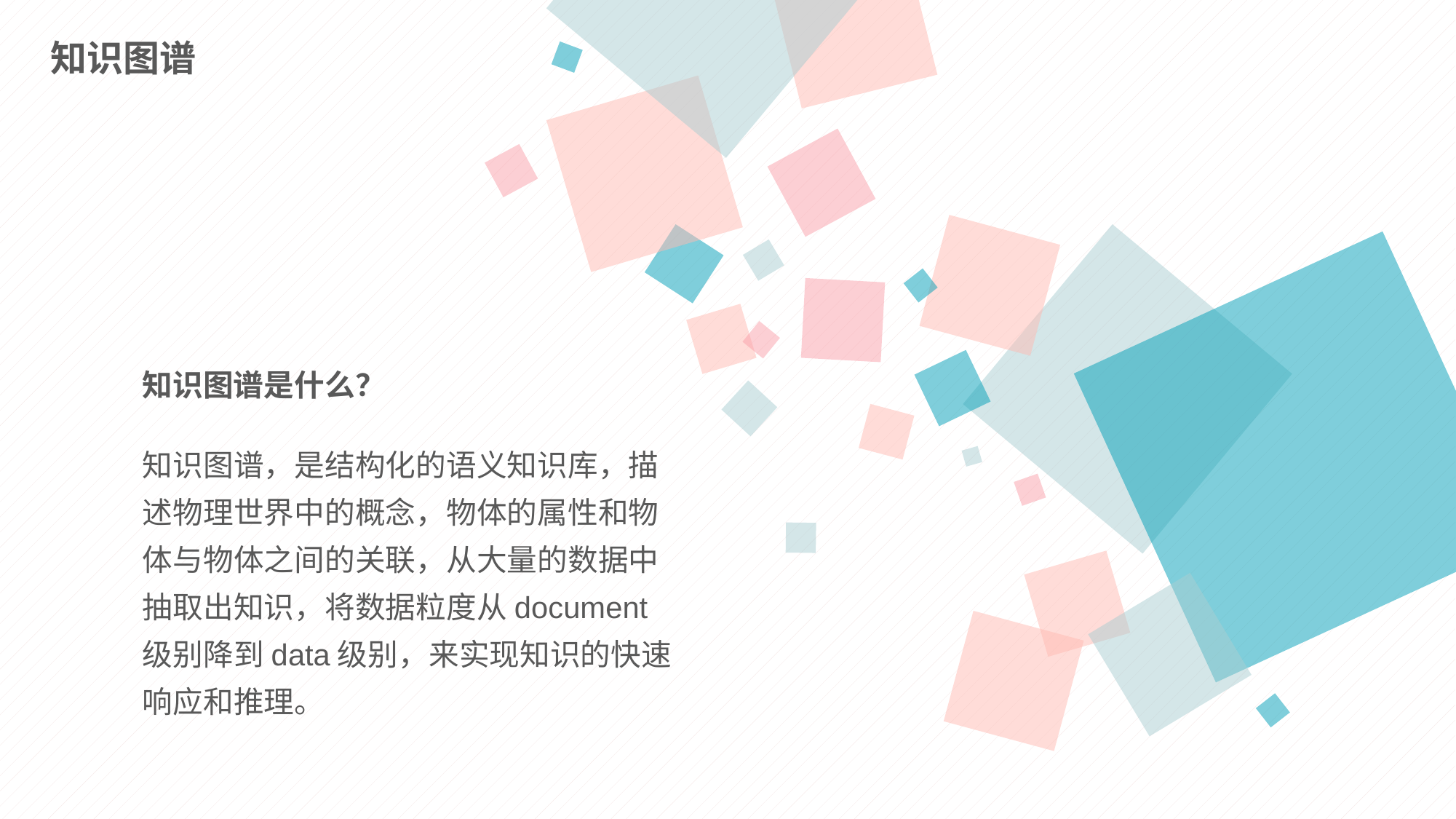

知识图谱
知识图谱是什么？
知识图谱，是结构化的语义知识库，描述物理世界中的概念，物体的属性和物体与物体之间的关联，从大量的数据中抽取出知识，将数据粒度从document级别降到data级别，来实现知识的快速响应和推理。